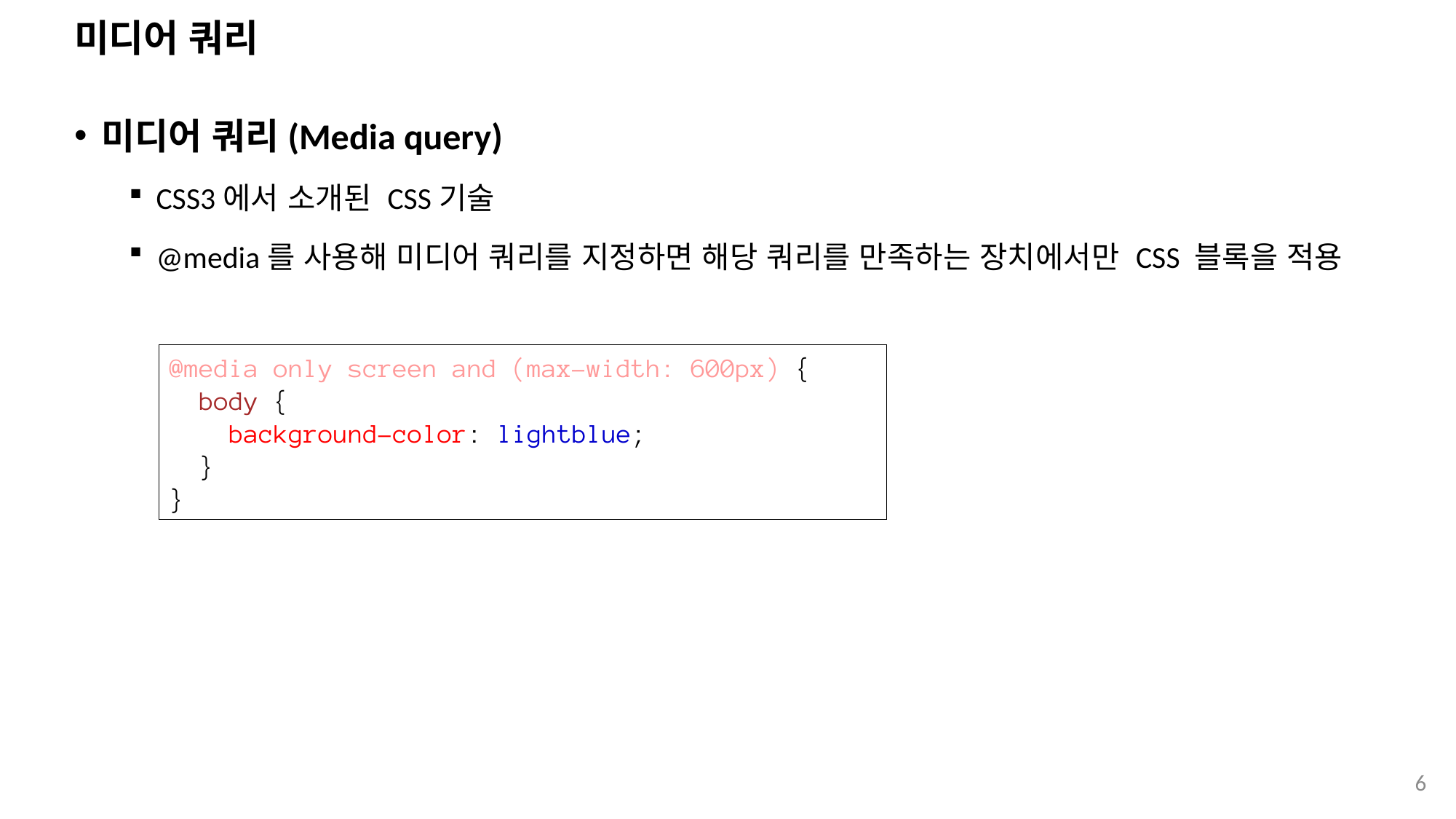

# 미디어 쿼리
미디어 쿼리(Media query)
CSS3에서 소개된 CSS기술
@media를 사용해 미디어 쿼리를 지정하면 해당 쿼리를 만족하는 장치에서만 CSS 블록을 적용
@media only screen and (max-width: 600px) {
  body {
    background-color: lightblue;
  }
}
6